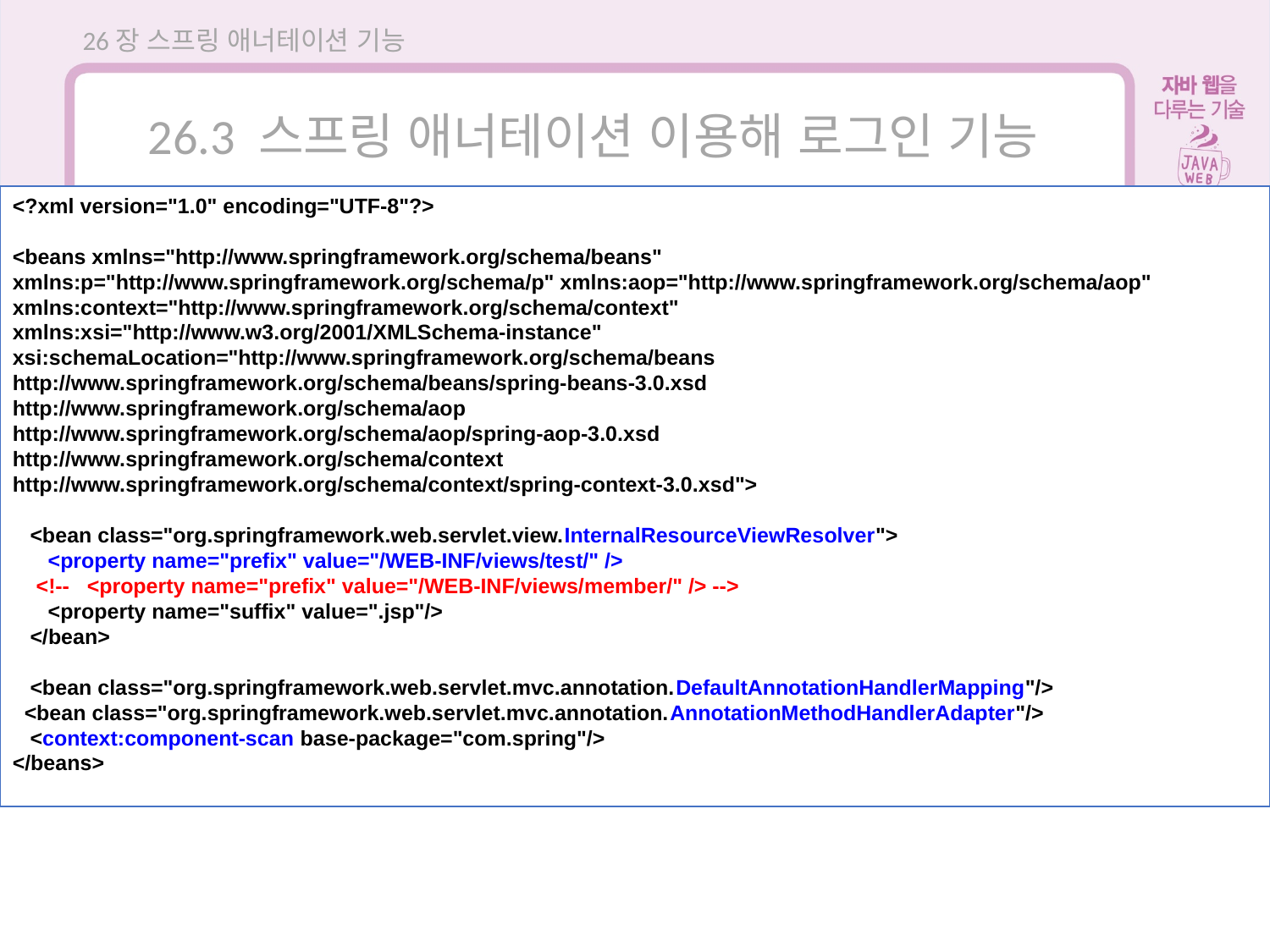

26장 스프링 애너테이션 기능
26.3 스프링 애너테이션 이용해 로그인 기능
<?xml version="1.0" encoding="UTF-8"?>

<beans xmlns="http://www.springframework.org/schema/beans"
xmlns:p="http://www.springframework.org/schema/p" xmlns:aop="http://www.springframework.org/schema/aop"
xmlns:context="http://www.springframework.org/schema/context"
xmlns:xsi="http://www.w3.org/2001/XMLSchema-instance"
xsi:schemaLocation="http://www.springframework.org/schema/beans
http://www.springframework.org/schema/beans/spring-beans-3.0.xsd
http://www.springframework.org/schema/aop
http://www.springframework.org/schema/aop/spring-aop-3.0.xsd
http://www.springframework.org/schema/context
http://www.springframework.org/schema/context/spring-context-3.0.xsd">

   <bean class="org.springframework.web.servlet.view.InternalResourceViewResolver">
      <property name="prefix" value="/WEB-INF/views/test/" />
    <!--   <property name="prefix" value="/WEB-INF/views/member/" /> -->
      <property name="suffix" value=".jsp"/>
   </bean>

   <bean class="org.springframework.web.servlet.mvc.annotation.DefaultAnnotationHandlerMapping"/>
  <bean class="org.springframework.web.servlet.mvc.annotation.AnnotationMethodHandlerAdapter"/>
   <context:component-scan base-package="com.spring"/>
</beans>